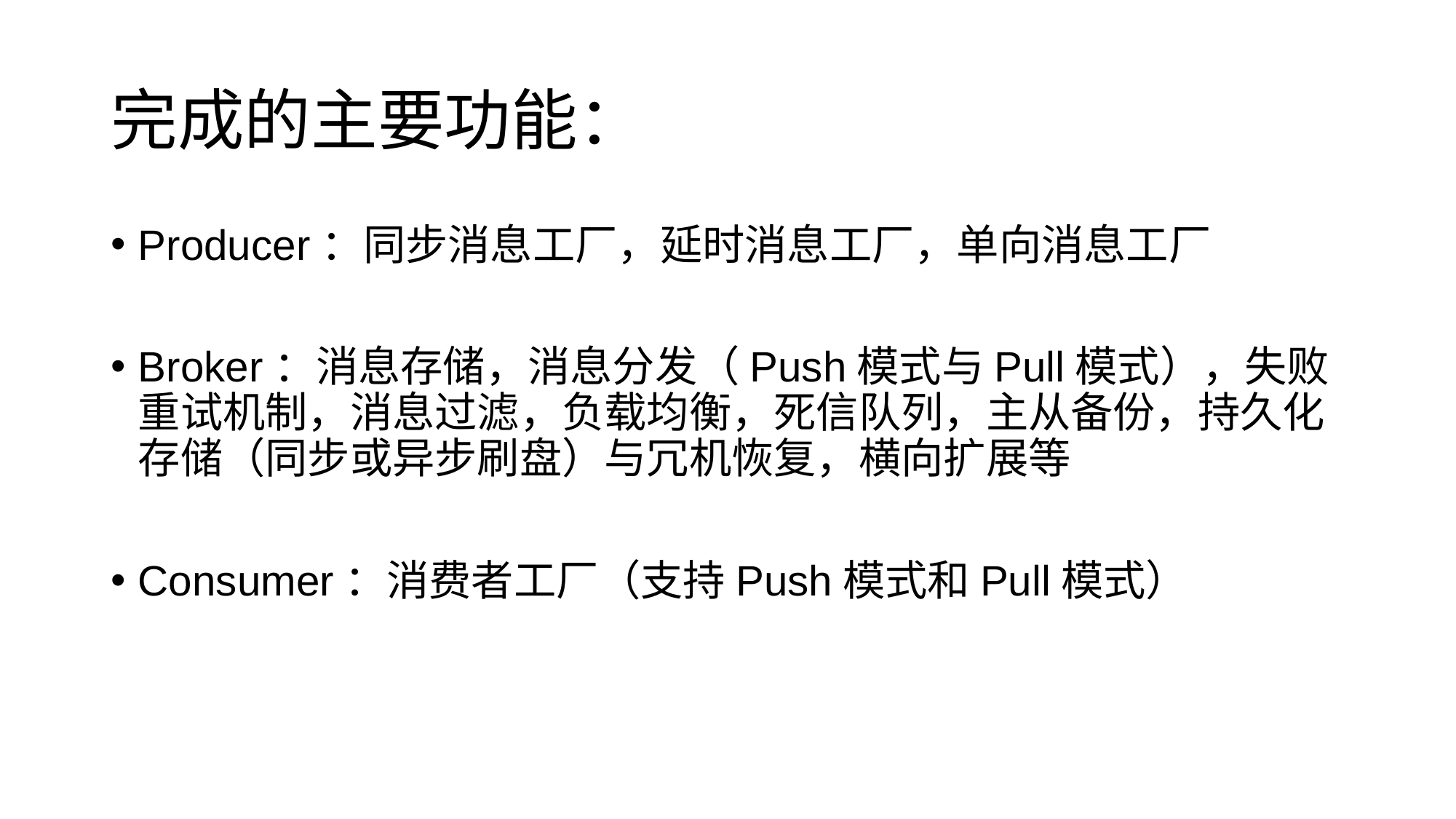

# 完成的主要功能：
Producer：同步消息工厂，延时消息工厂，单向消息工厂

Broker：消息存储，消息分发（Push模式与Pull模式），失败重试机制，消息过滤，负载均衡，死信队列，主从备份，持久化存储（同步或异步刷盘）与冗机恢复，横向扩展等

Consumer：消费者工厂（支持Push模式和Pull模式）